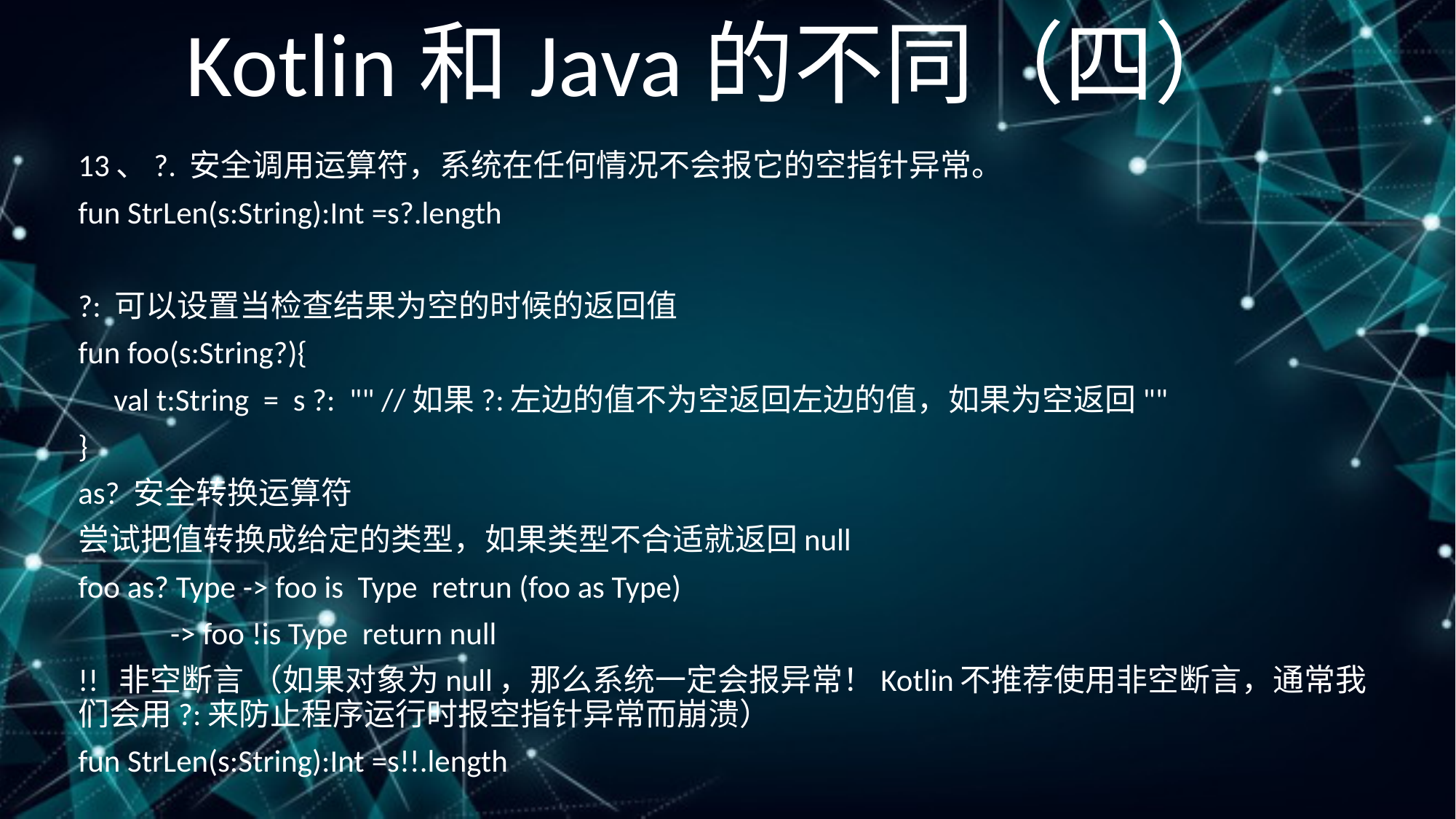

# Kotlin和Java的不同（四）
13、?. 安全调用运算符，系统在任何情况不会报它的空指针异常。
fun StrLen(s:String):Int =s?.length

?: 可以设置当检查结果为空的时候的返回值
fun foo(s:String?){
     val t:String  =  s ?:  "" //如果?:左边的值不为空返回左边的值，如果为空返回""
}
as? 安全转换运算符
尝试把值转换成给定的类型，如果类型不合适就返回null
foo as? Type -> foo is  Type  retrun (foo as Type)
             -> foo !is Type  return null
!!  非空断言 （如果对象为null，那么系统一定会报异常！Kotlin不推荐使用非空断言，通常我们会用?:来防止程序运行时报空指针异常而崩溃）
fun StrLen(s:String):Int =s!!.length